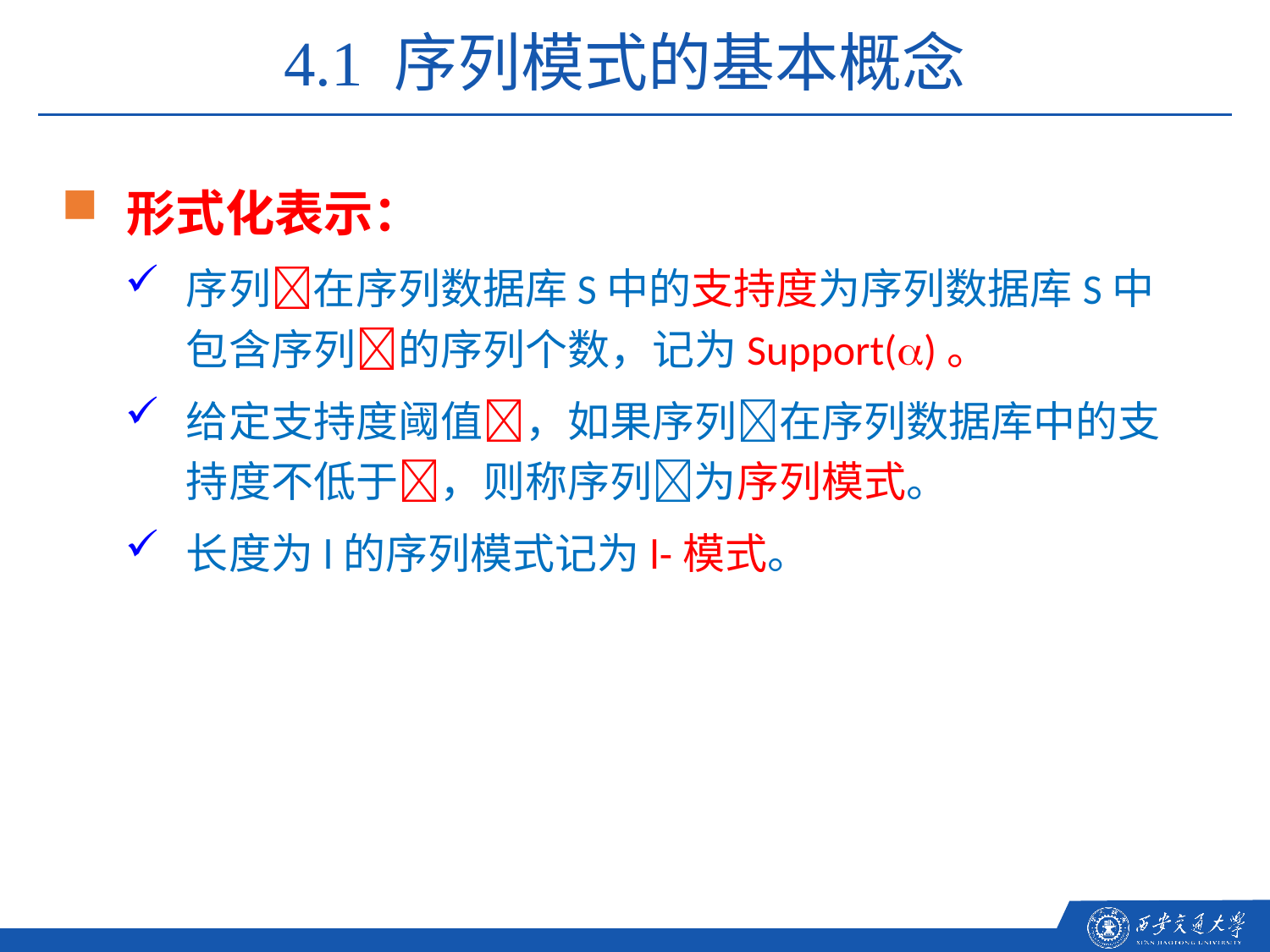

4.1 序列模式的基本概念
形式化表示：
序列α在序列数据库S中的支持度为序列数据库S中包含序列α的序列个数，记为Support(α)。
给定支持度阈值ξ，如果序列α在序列数据库中的支持度不低于ξ，则称序列α为序列模式。
长度为l的序列模式记为l-模式。